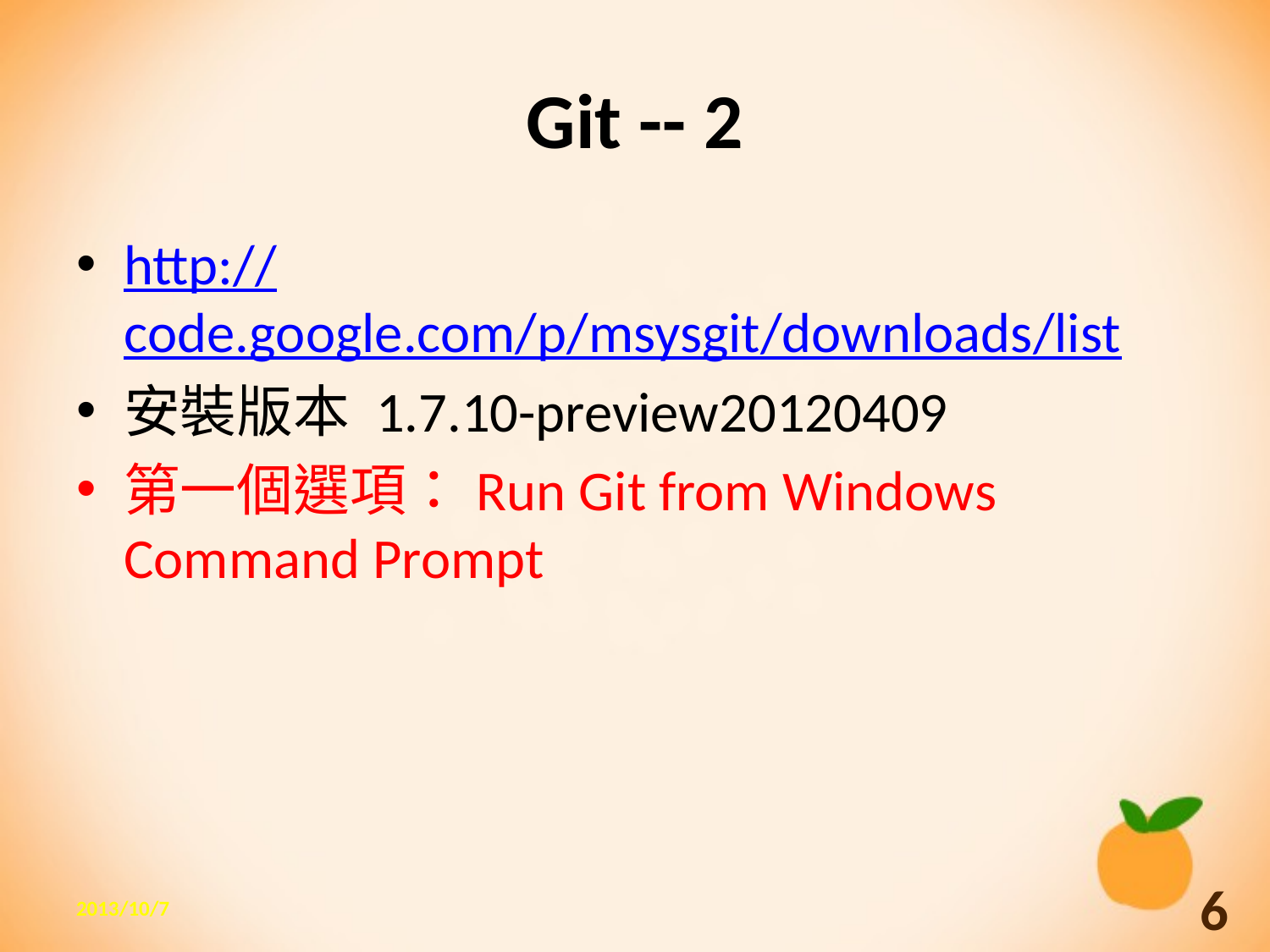

# Git -- 2
http://code.google.com/p/msysgit/downloads/list
安裝版本 1.7.10-preview20120409
第一個選項：Run Git from Windows Command Prompt
2013/10/7
6